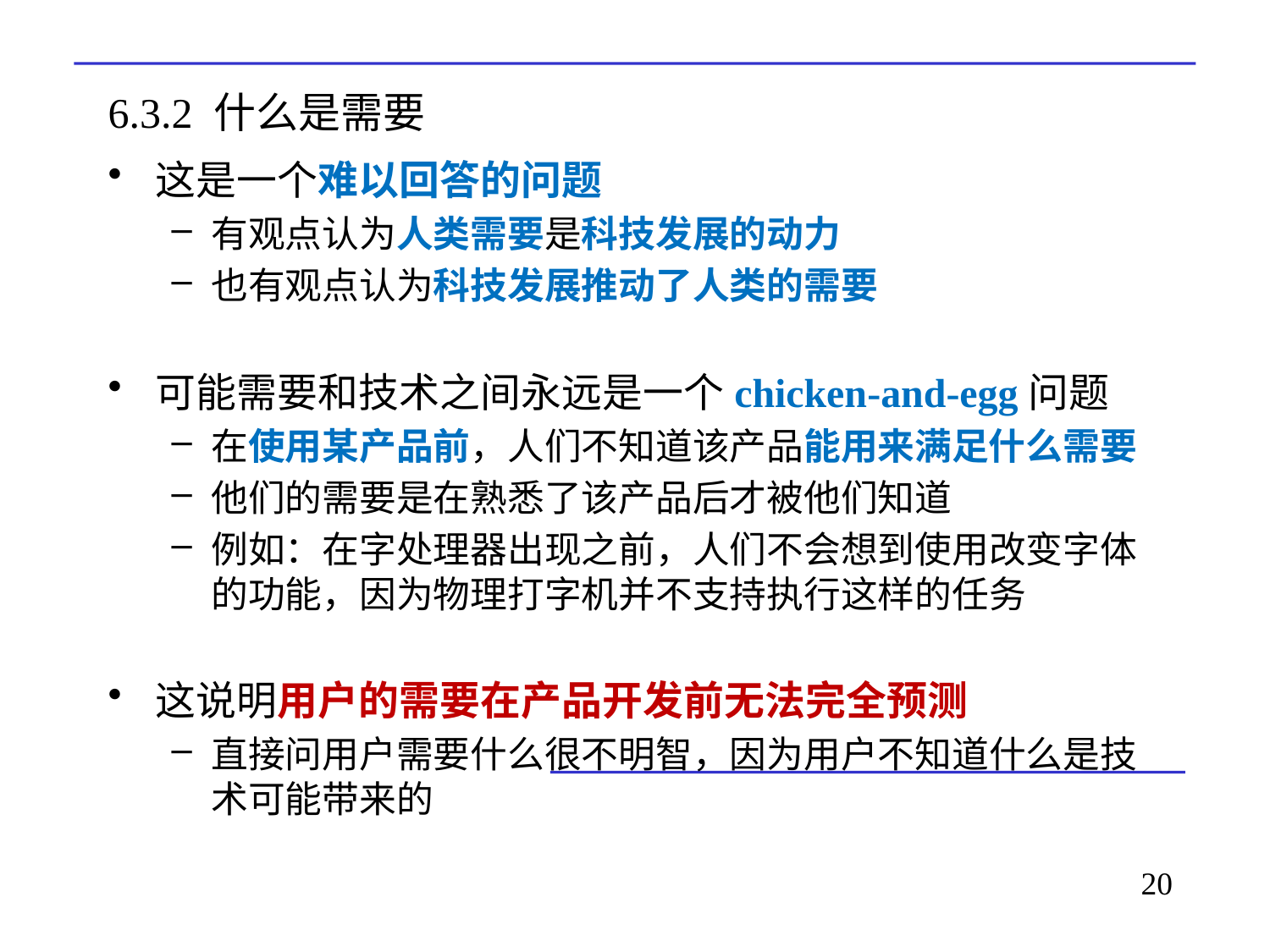

# 6.3.2 什么是需要
这是一个难以回答的问题
有观点认为人类需要是科技发展的动力
也有观点认为科技发展推动了人类的需要

可能需要和技术之间永远是一个chicken-and-egg问题
在使用某产品前，人们不知道该产品能用来满足什么需要
他们的需要是在熟悉了该产品后才被他们知道
例如：在字处理器出现之前，人们不会想到使用改变字体的功能，因为物理打字机并不支持执行这样的任务

这说明用户的需要在产品开发前无法完全预测
直接问用户需要什么很不明智，因为用户不知道什么是技术可能带来的
20